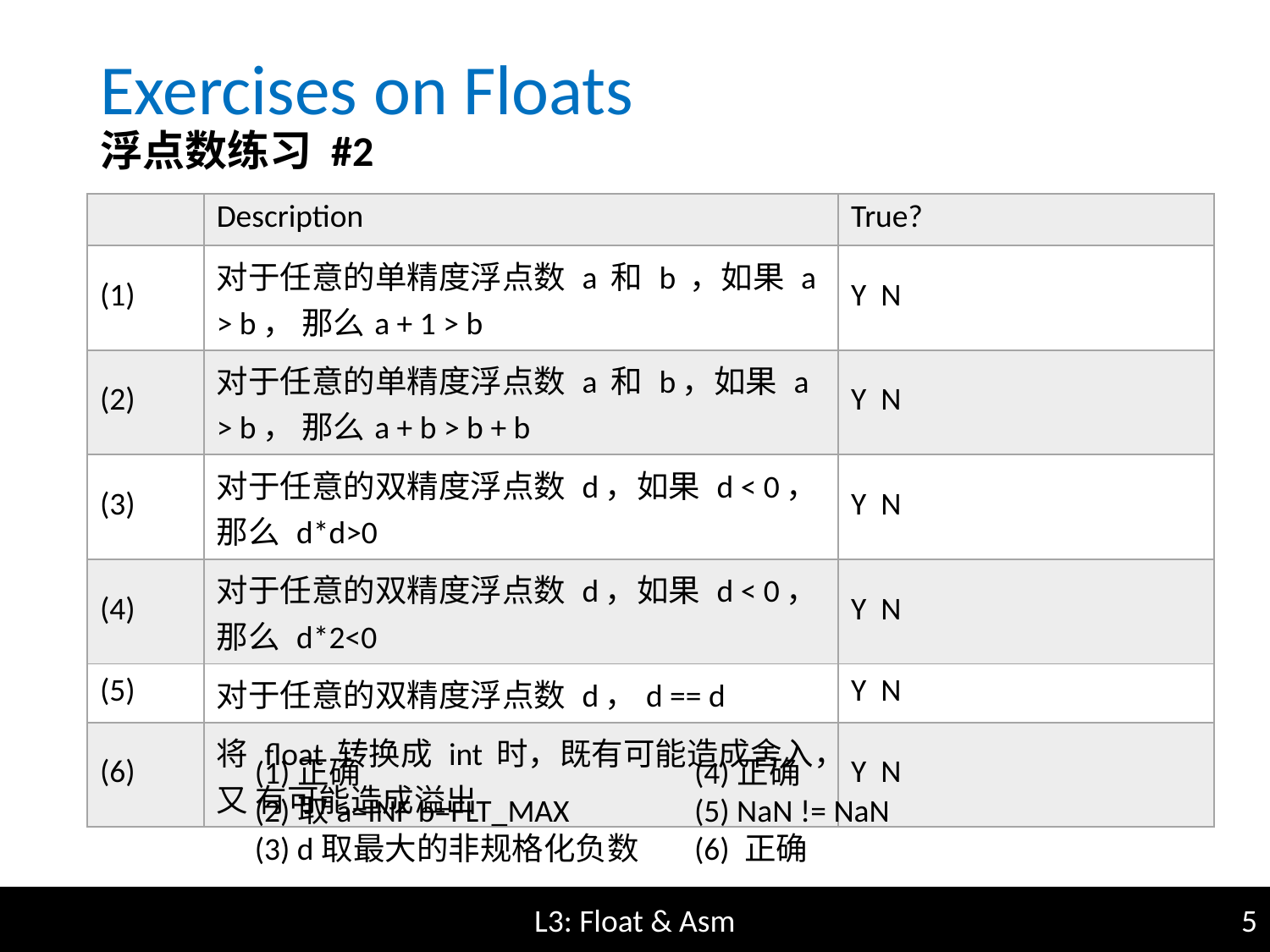

Exercises on Floats
浮点数练习 #2
|  | Description | True? |
| --- | --- | --- |
| (1) | 对于任意的单精度浮点数 a 和 b ，如果 a > b， 那么a + 1 > b | Y N |
| (2) | 对于任意的单精度浮点数 a 和 b，如果 a > b， 那么a + b > b + b | Y N |
| (3) | 对于任意的双精度浮点数 d，如果 d < 0，那么 d\*d>0 | Y N |
| (4) | 对于任意的双精度浮点数 d，如果 d < 0，那么 d\*2<0 | Y N |
| (5) | 对于任意的双精度浮点数 d，d == d | Y N |
| (6) | 将 float 转换成 int 时，既有可能造成舍入，又 有可能造成溢出 | Y N |
(1)正确
(2)取a=INF b=FLT_MAX
(3) d取最大的非规格化负数
(4)正确
(5) NaN != NaN
(6) 正确
L3: Float & Asm
5